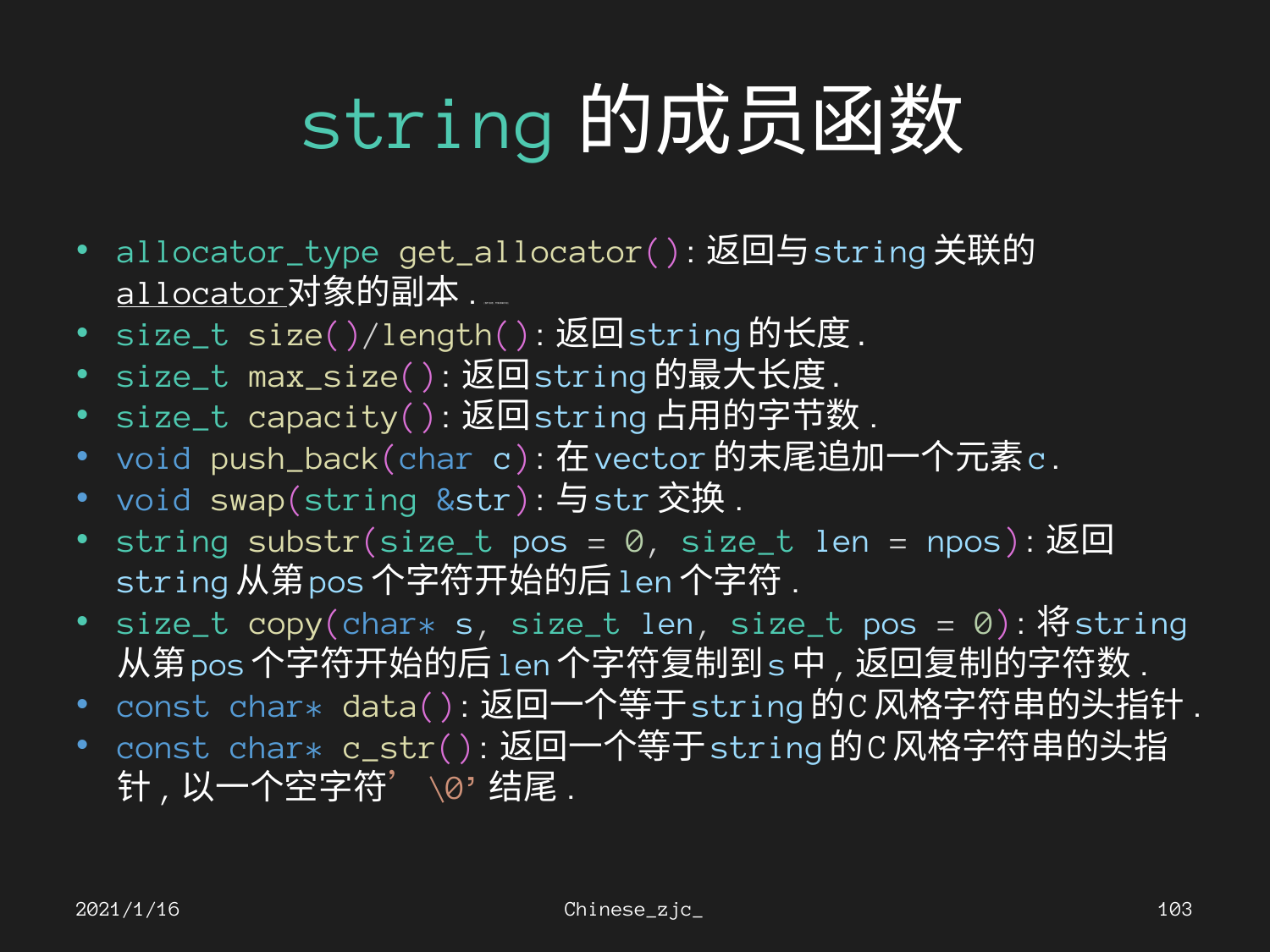

# string的成员函数
allocator_type get_allocator():返回与string关联的allocator对象的副本.(我不会用,不做详细介绍)
size_t size()/length():返回string的长度.
size_t max_size():返回string的最大长度.
size_t capacity():返回string占用的字节数.
void push_back(char c):在vector的末尾追加一个元素c.
void swap(string &str):与str交换.
string substr(size_t pos = 0, size_t len = npos):返回string从第pos个字符开始的后len个字符.
size_t copy(char* s, size_t len, size_t pos = 0):将string从第pos个字符开始的后len个字符复制到s中,返回复制的字符数.
const char* data():返回一个等于string的C风格字符串的头指针.
const char* c_str():返回一个等于string的C风格字符串的头指针,以一个空字符’\0’结尾.

2021/1/16
Chinese_zjc_
103